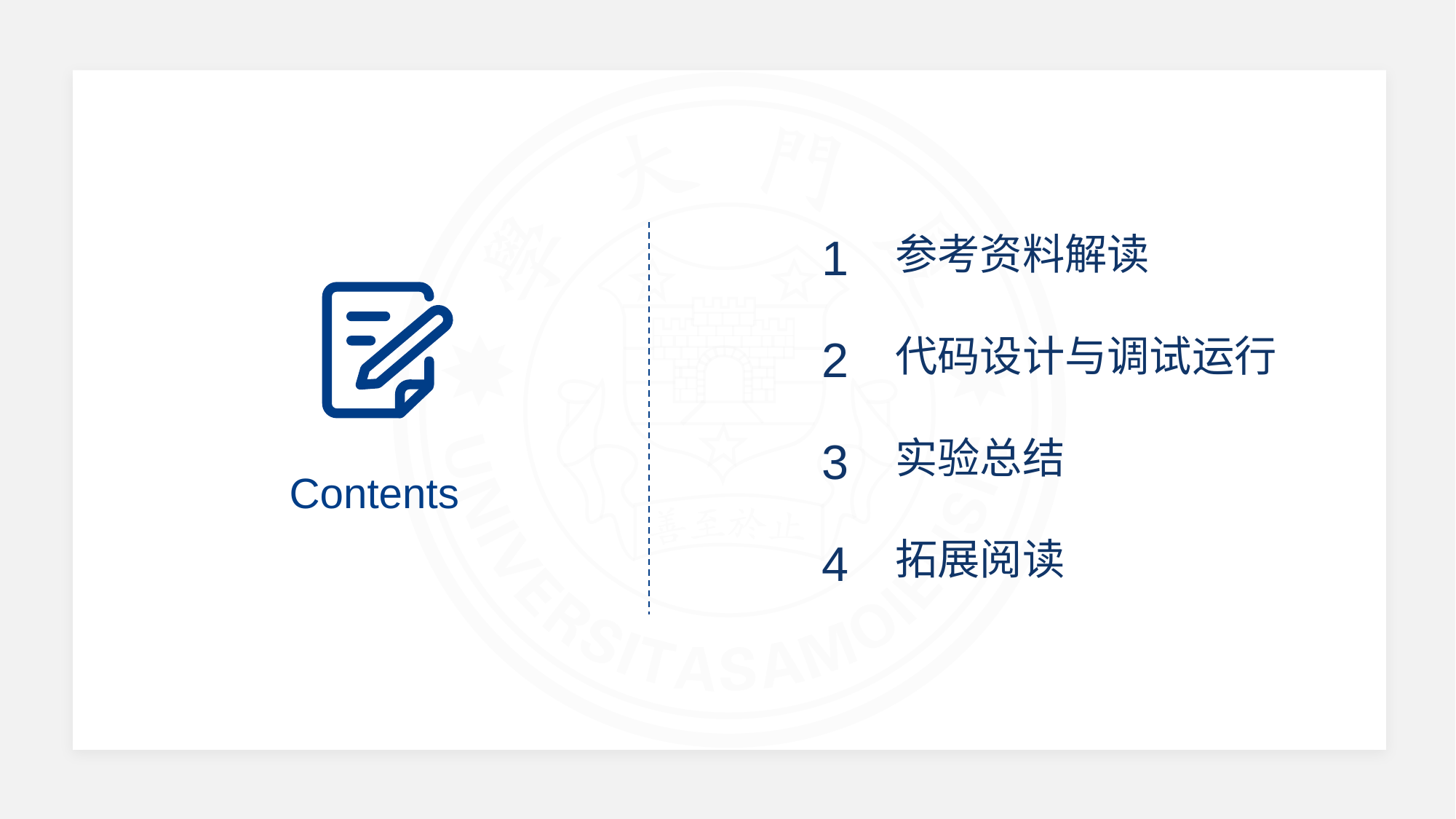

1
参考资料解读

2
代码设计与调试运行
3
实验总结
Contents
4
拓展阅读